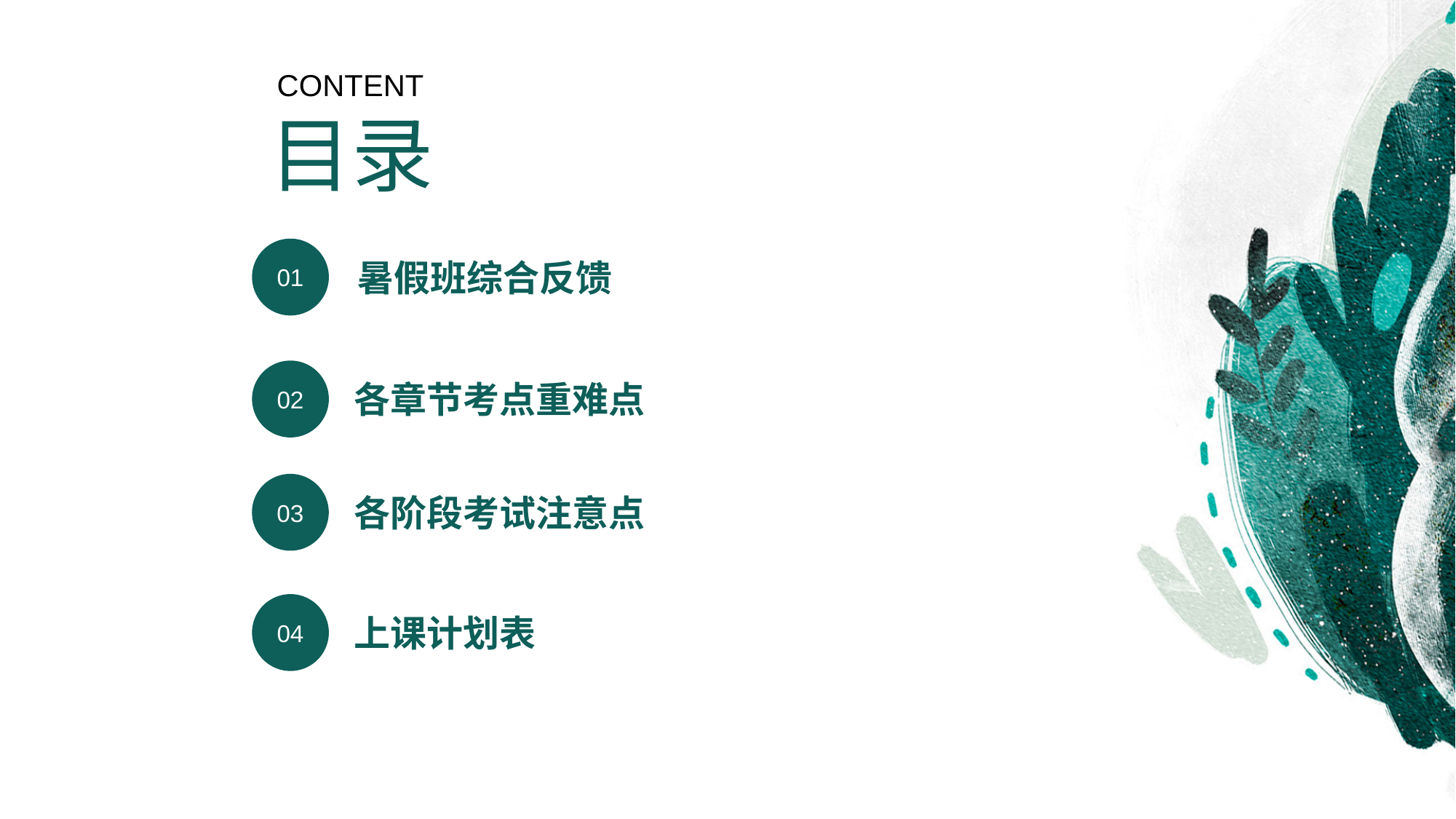

CONTENT
目录
01
暑假班综合反馈
02
各章节考点重难点
03
各阶段考试注意点
04
上课计划表